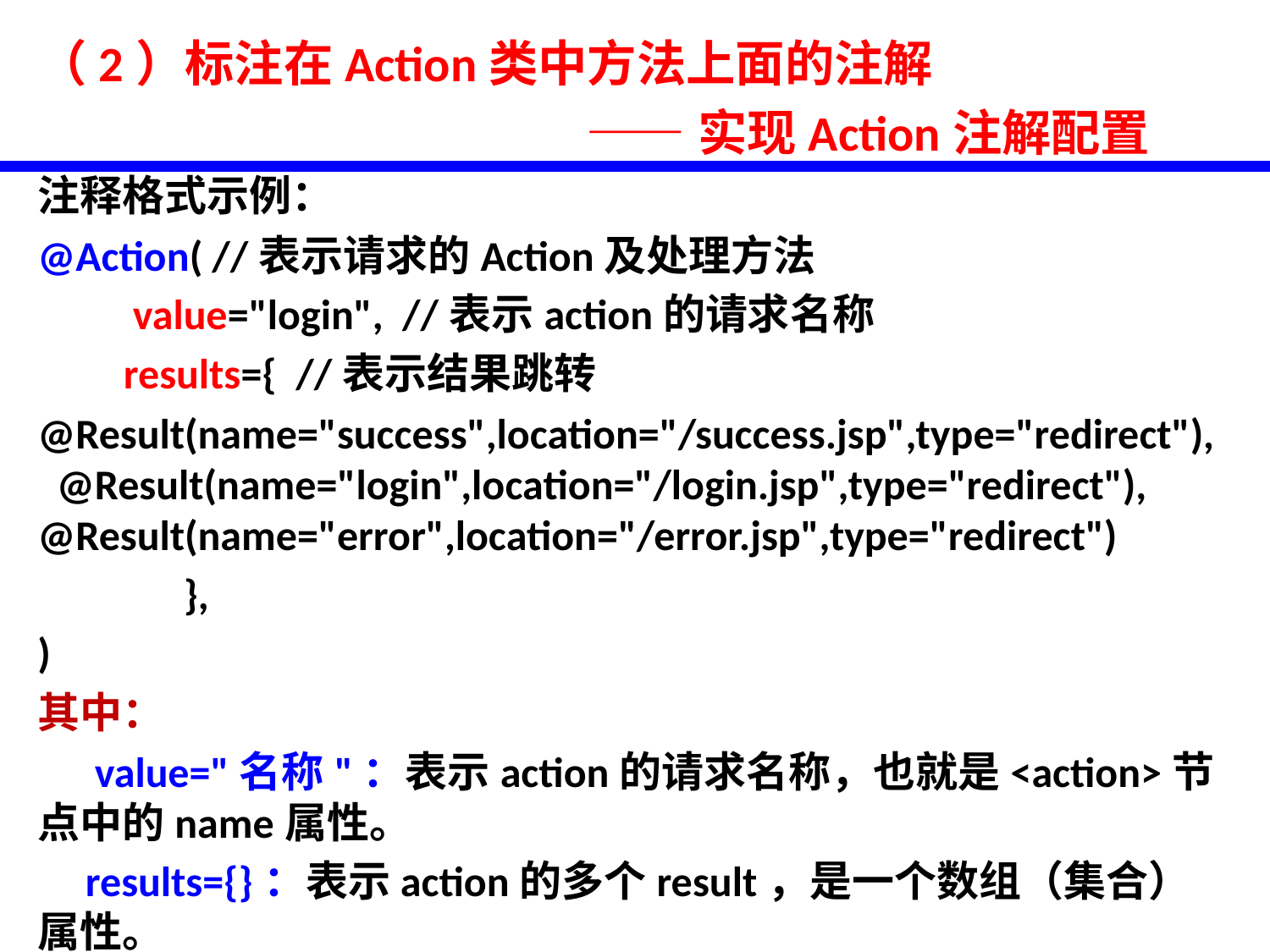

（2）标注在Action类中方法上面的注解
                                                 ——实现Action注解配置
注释格式示例：
@Action( //表示请求的Action及处理方法
          value="login",  //表示action的请求名称
         results={  //表示结果跳转
@Result(name="success",location="/success.jsp",type="redirect"),    @Result(name="login",location="/login.jsp",type="redirect"),	    @Result(name="error",location="/error.jsp",type="redirect")
	  },
)
其中：
      value="名称"：表示action的请求名称，也就是<action>节点中的name属性。
     results={}：表示action的多个result，是一个数组（集合）属性。